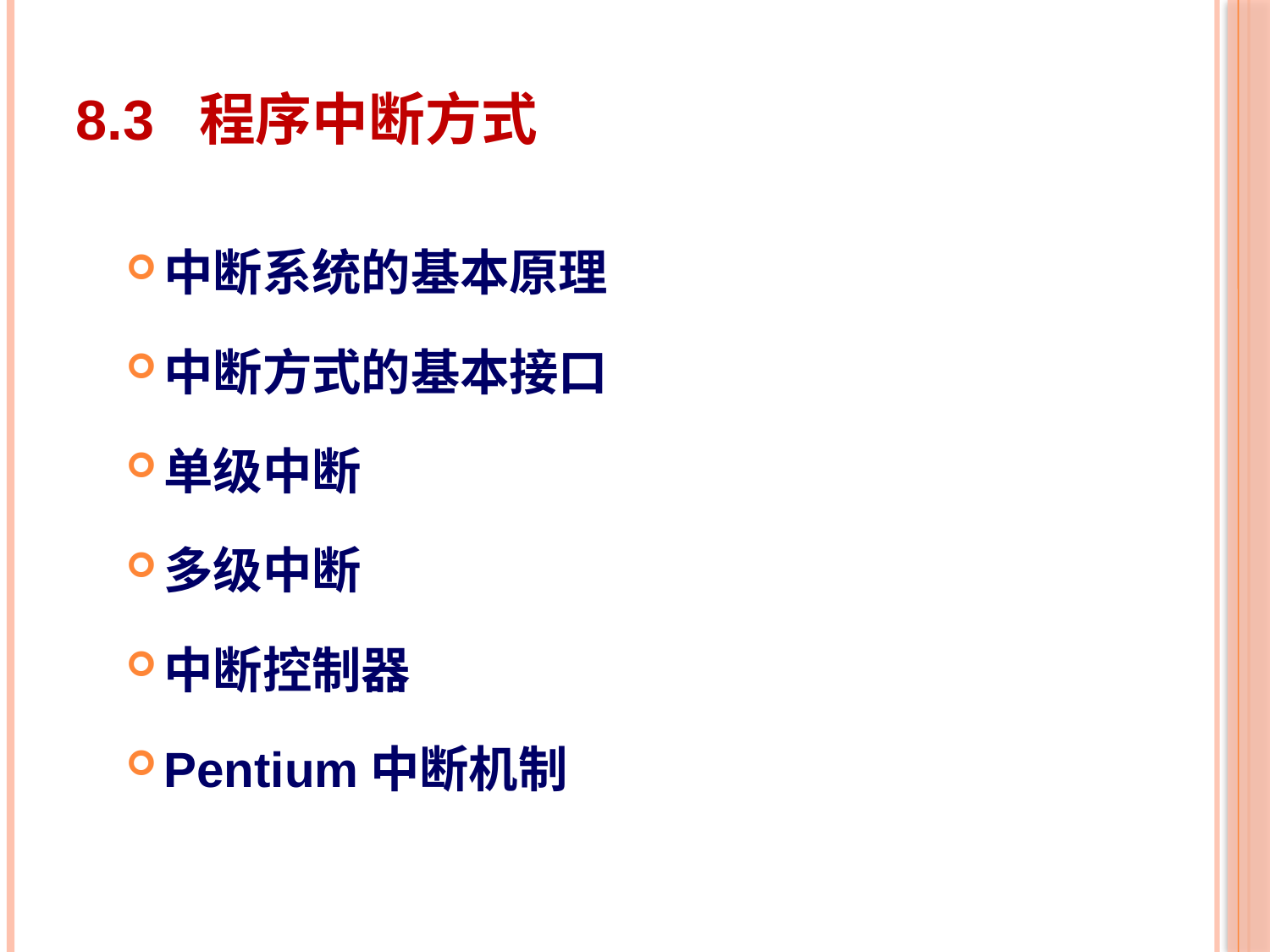

# 8.3  程序中断方式
中断系统的基本原理
中断方式的基本接口
单级中断
多级中断
中断控制器
Pentium中断机制